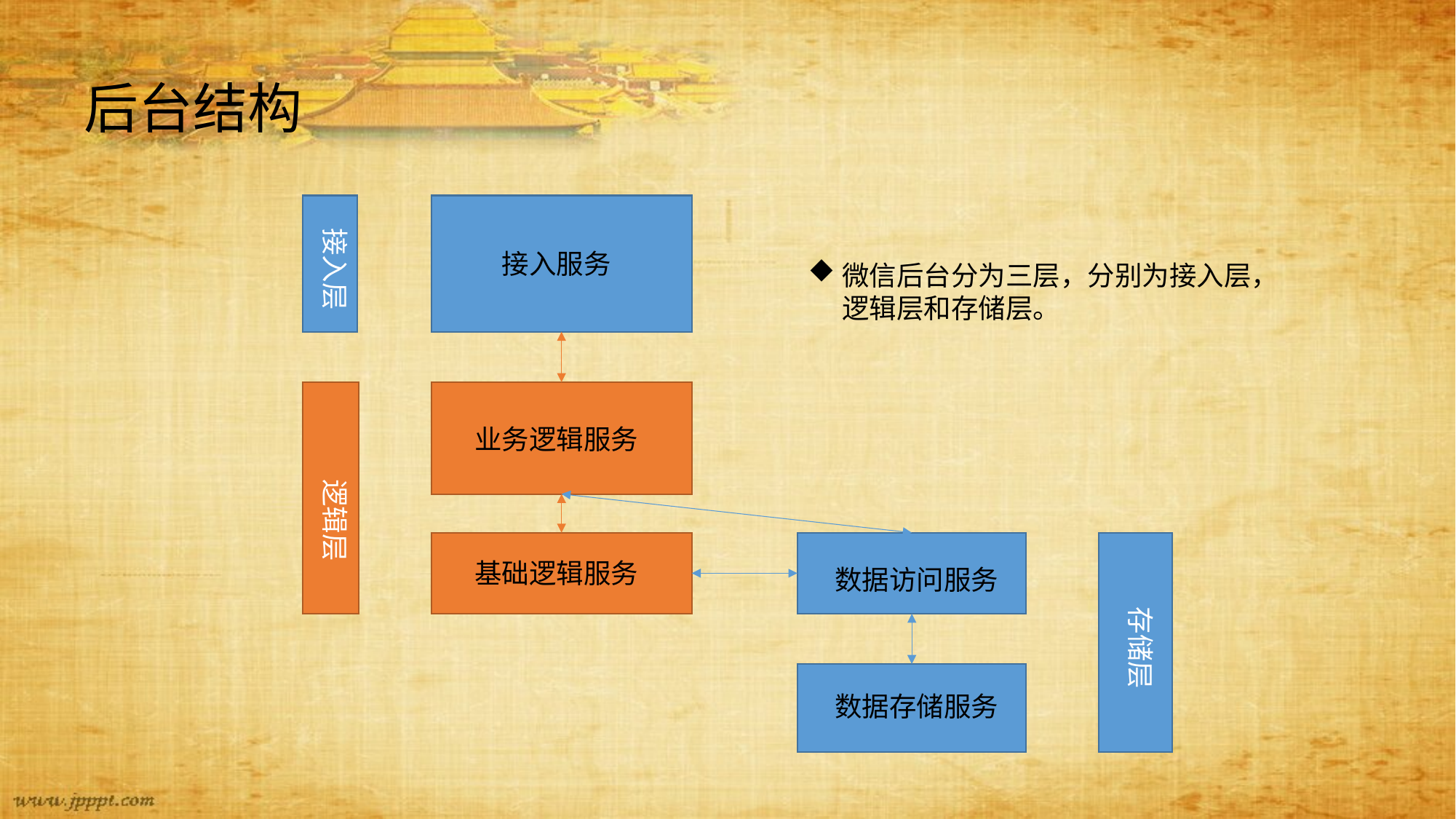

后台结构

接入层
接入服务
微信后台分为三层，分别为接入层，逻辑层和存储层。

业务逻辑服务
逻辑层

基础逻辑服务
数据访问服务
存储层

数据存储服务